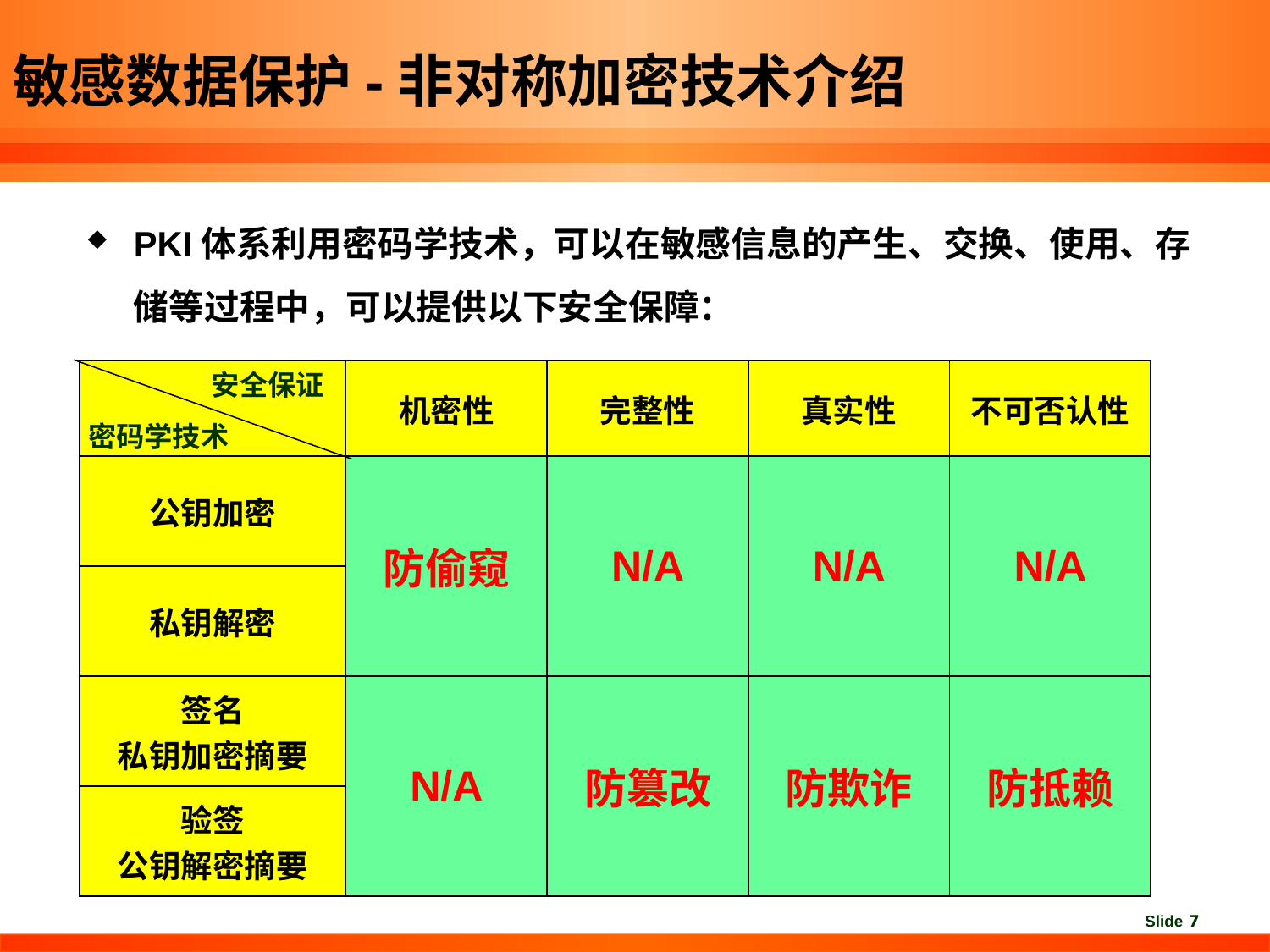

# 敏感数据保护-非对称加密技术介绍
PKI体系利用密码学技术，可以在敏感信息的产生、交换、使用、存储等过程中，可以提供以下安全保障：

|  | 机密性 | 完整性 | 真实性 | 不可否认性 |
| --- | --- | --- | --- | --- |
| 公钥加密 | 防偷窥 | N/A | N/A | N/A |
| 私钥解密 |  |  |  |  |
| 签名 私钥加密摘要 | N/A | 防篡改 | 防欺诈 | 防抵赖 |
| 验签 公钥解密摘要 |  |  |  |  |
安全保证
密码学技术